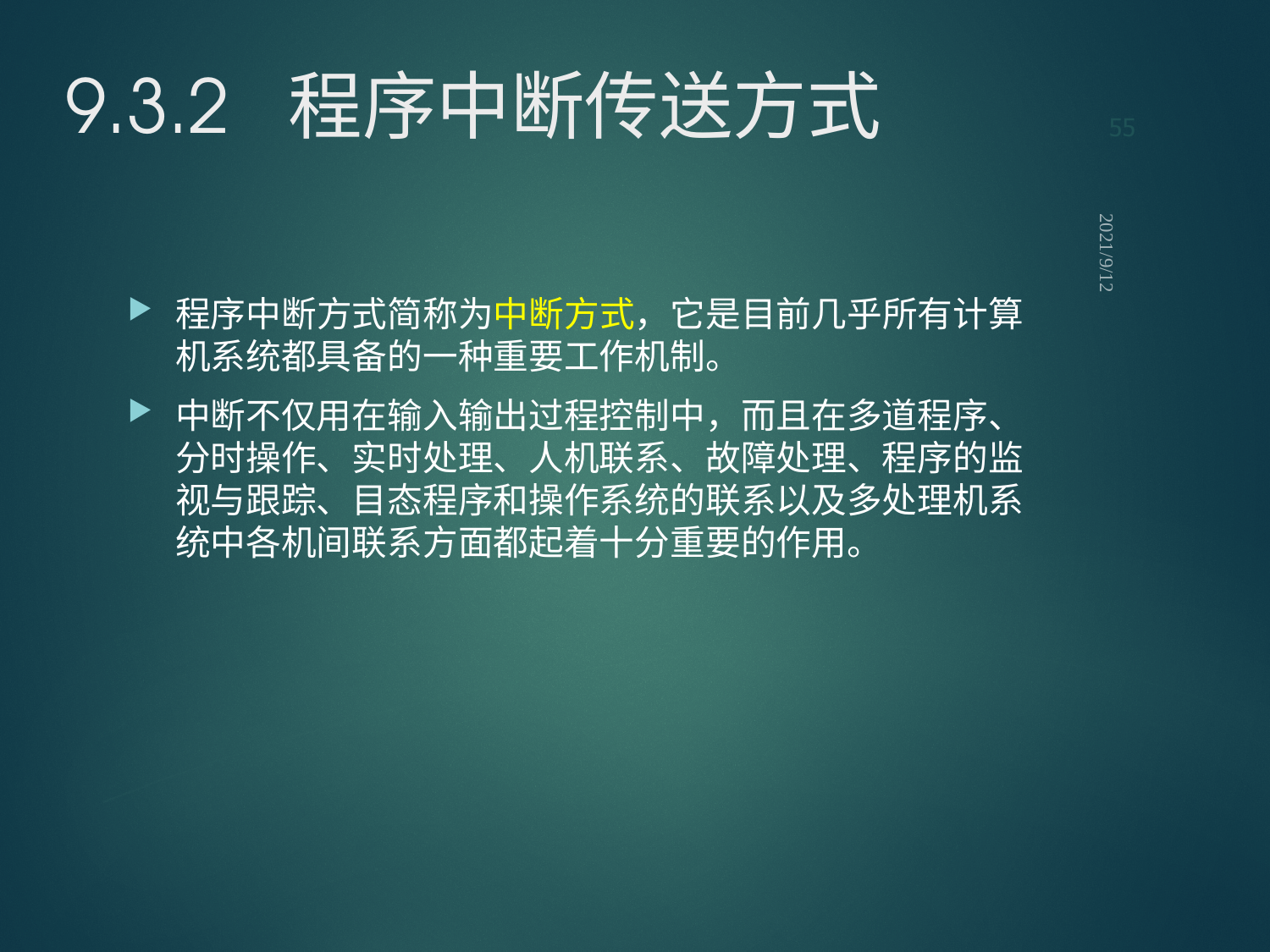

55
# 9.3.2  程序中断传送方式
2021/9/12
程序中断方式简称为中断方式，它是目前几乎所有计算机系统都具备的一种重要工作机制。
中断不仅用在输入输出过程控制中，而且在多道程序、分时操作、实时处理、人机联系、故障处理、程序的监视与跟踪、目态程序和操作系统的联系以及多处理机系统中各机间联系方面都起着十分重要的作用。